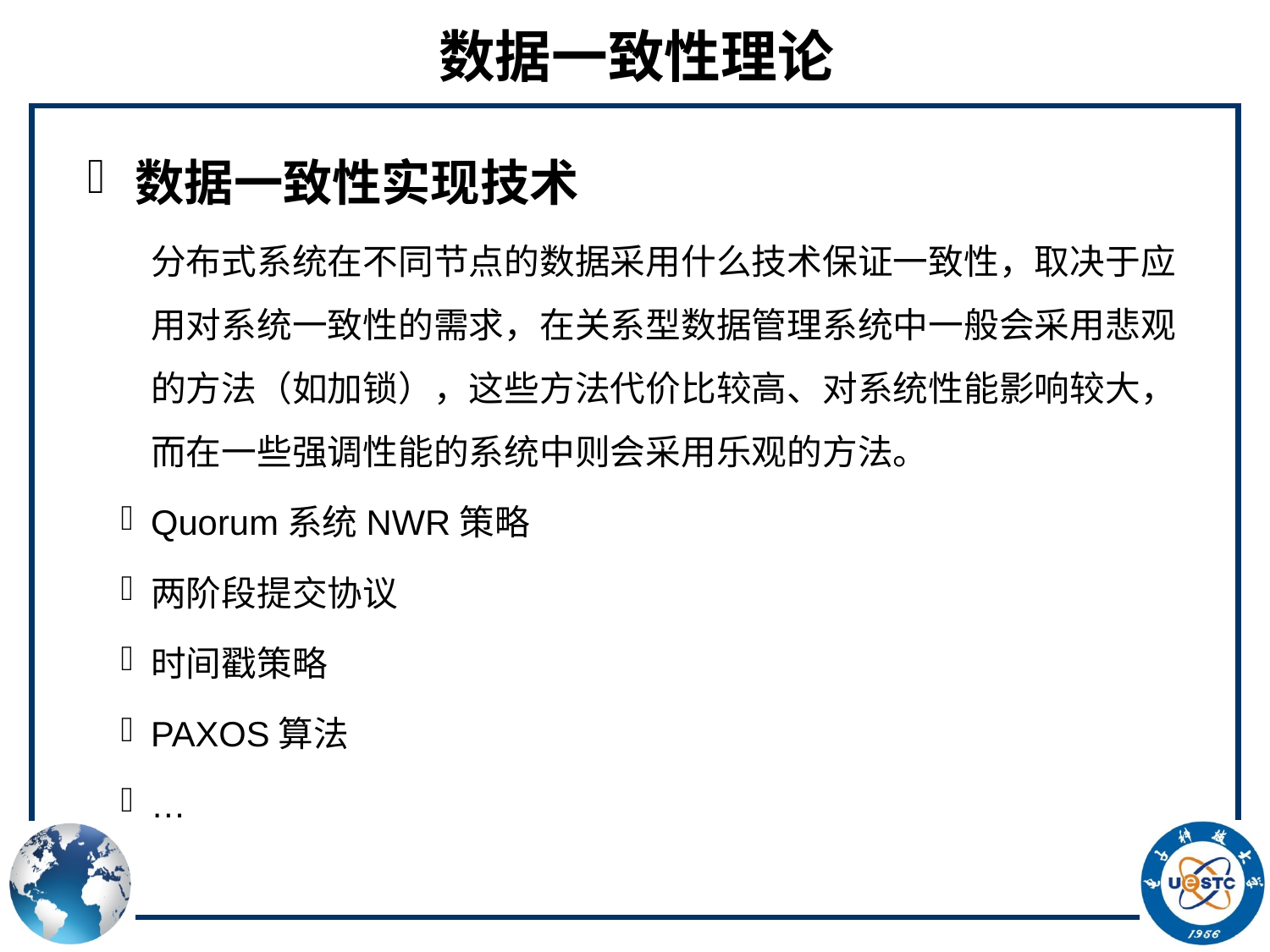

# 数据一致性理论
数据一致性实现技术
分布式系统在不同节点的数据采用什么技术保证一致性，取决于应用对系统一致性的需求，在关系型数据管理系统中一般会采用悲观的方法（如加锁），这些方法代价比较高、对系统性能影响较大，而在一些强调性能的系统中则会采用乐观的方法。
Quorum系统NWR策略
两阶段提交协议
时间戳策略
PAXOS算法
…